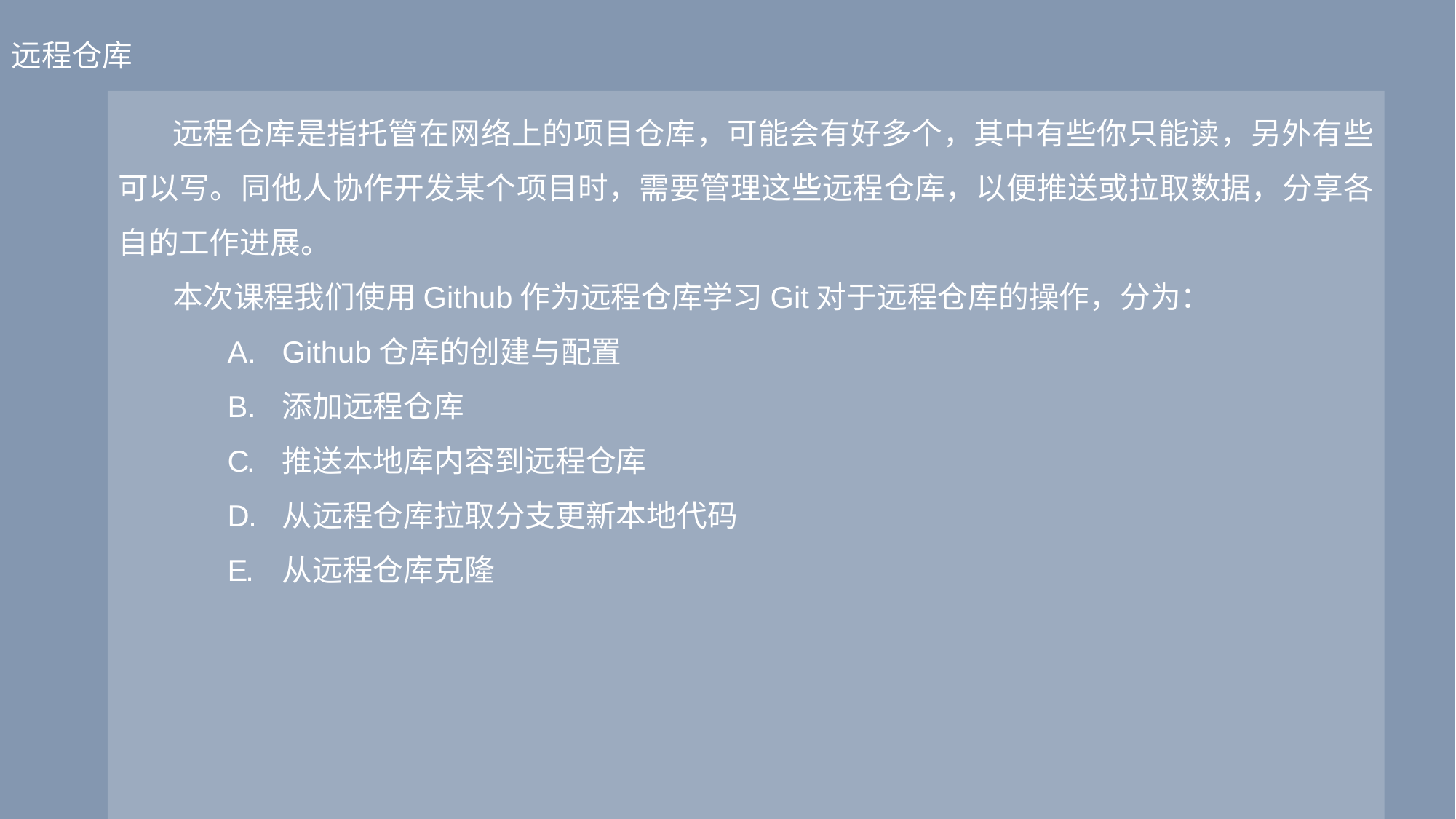

远程仓库
远程仓库是指托管在网络上的项目仓库，可能会有好多个，其中有些你只能读，另外有些可以写。同他人协作开发某个项目时，需要管理这些远程仓库，以便推送或拉取数据，分享各自的工作进展。
本次课程我们使用Github作为远程仓库学习Git对于远程仓库的操作，分为：
Github仓库的创建与配置
添加远程仓库
推送本地库内容到远程仓库
从远程仓库拉取分支更新本地代码
从远程仓库克隆